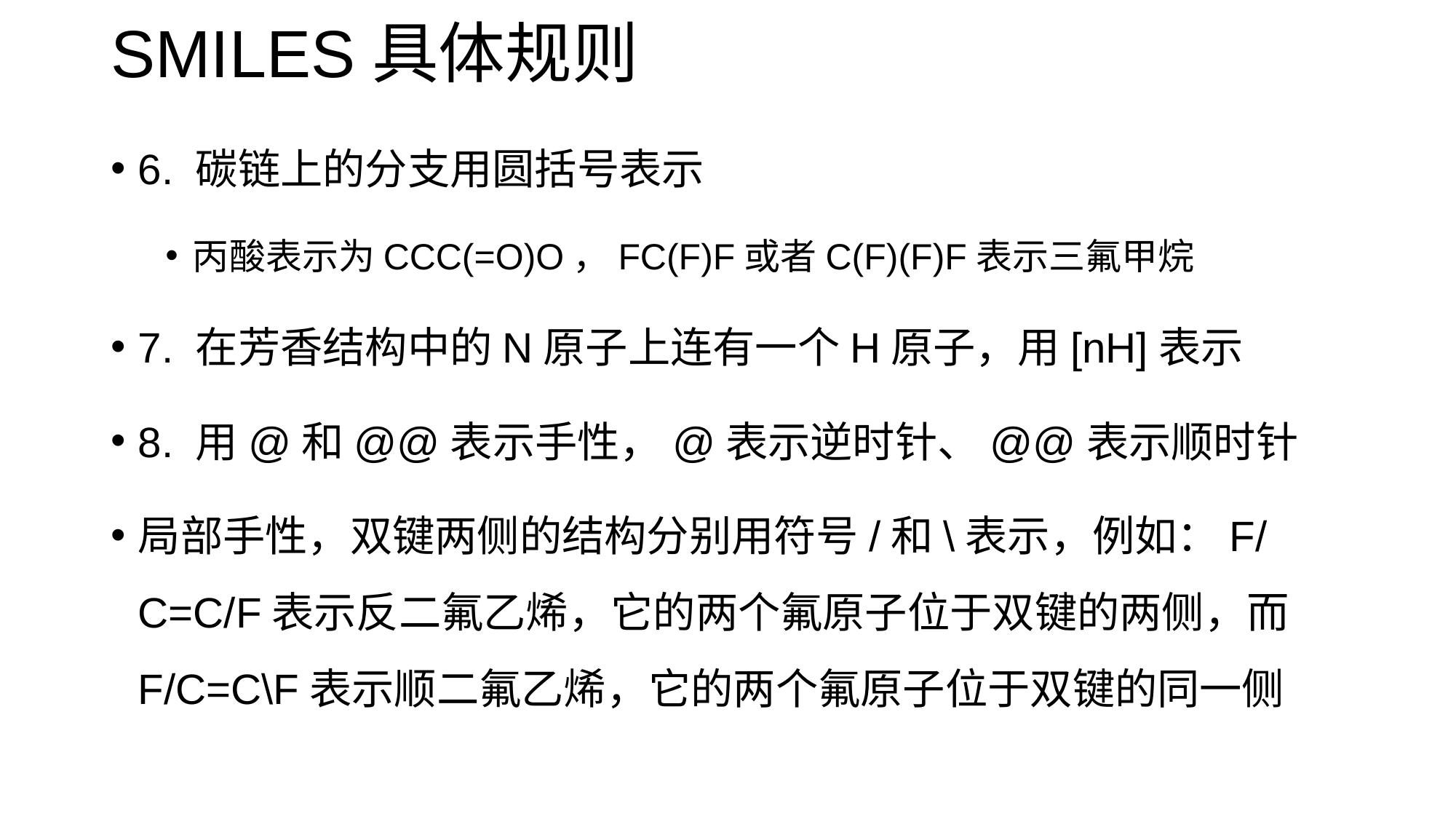

# SMILES具体规则
6. 碳链上的分支用圆括号表示
丙酸表示为CCC(=O)O，FC(F)F或者C(F)(F)F表示三氟甲烷
7. 在芳香结构中的N原子上连有一个H原子，用[nH]表示
8. 用@和@@表示手性，@表示逆时针、@@表示顺时针
局部手性，双键两侧的结构分别用符号/和\表示，例如：F/C=C/F表示反二氟乙烯，它的两个氟原子位于双键的两侧，而F/C=C\F表示顺二氟乙烯，它的两个氟原子位于双键的同一侧